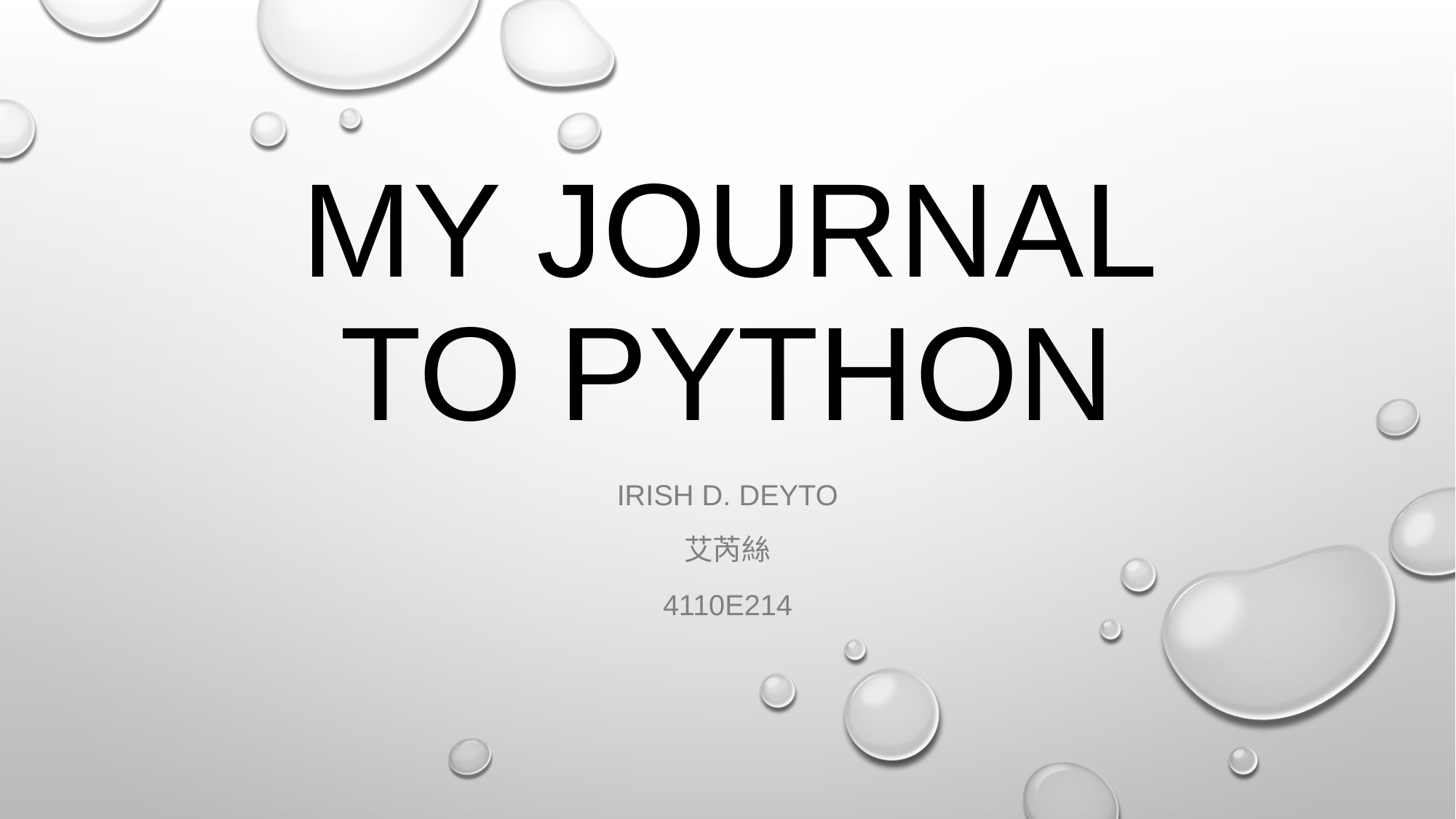

# My journal to python
Irish d. deyto
艾芮絲
4110e214